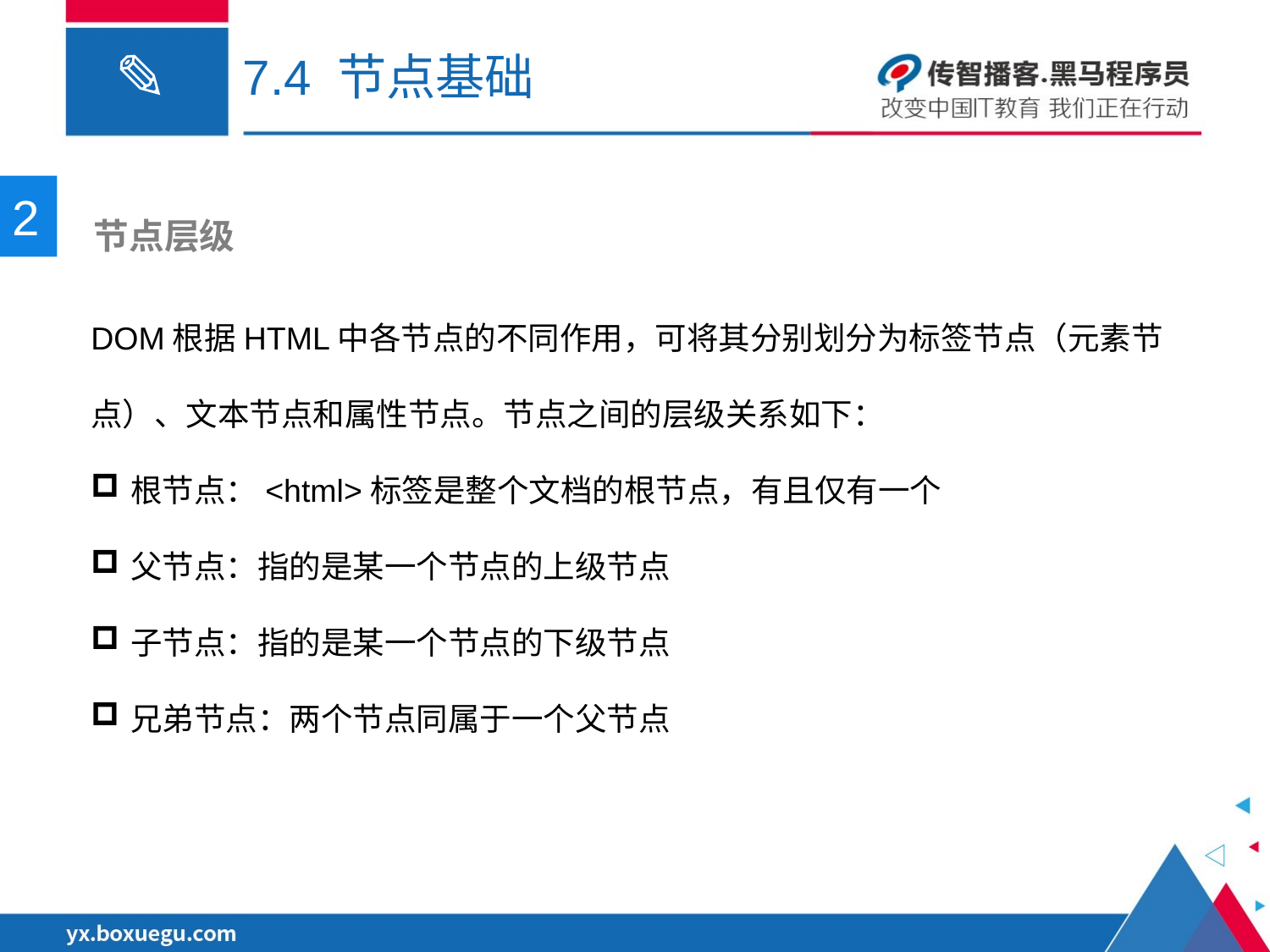

# 7.4 节点基础

2
  节点层级
DOM根据HTML中各节点的不同作用，可将其分别划分为标签节点（元素节点）、文本节点和属性节点。节点之间的层级关系如下：
根节点：<html>标签是整个文档的根节点，有且仅有一个
父节点：指的是某一个节点的上级节点
子节点：指的是某一个节点的下级节点
兄弟节点：两个节点同属于一个父节点